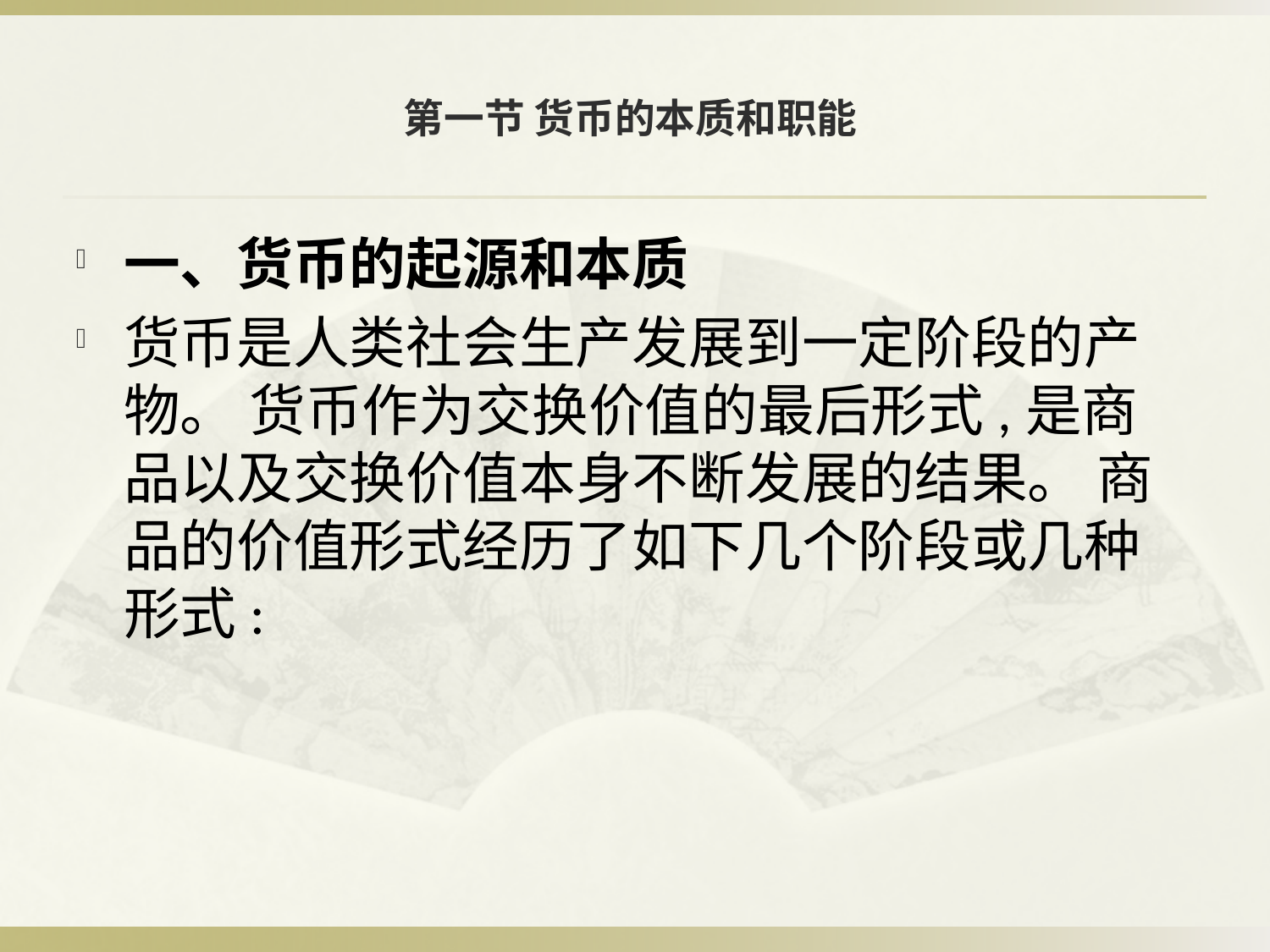

# 第一节 货币的本质和职能
一、货币的起源和本质
货币是人类社会生产发展到一定阶段的产物。 货币作为交换价值的最后形式,是商品以及交换价值本身不断发展的结果。 商品的价值形式经历了如下几个阶段或几种形式: